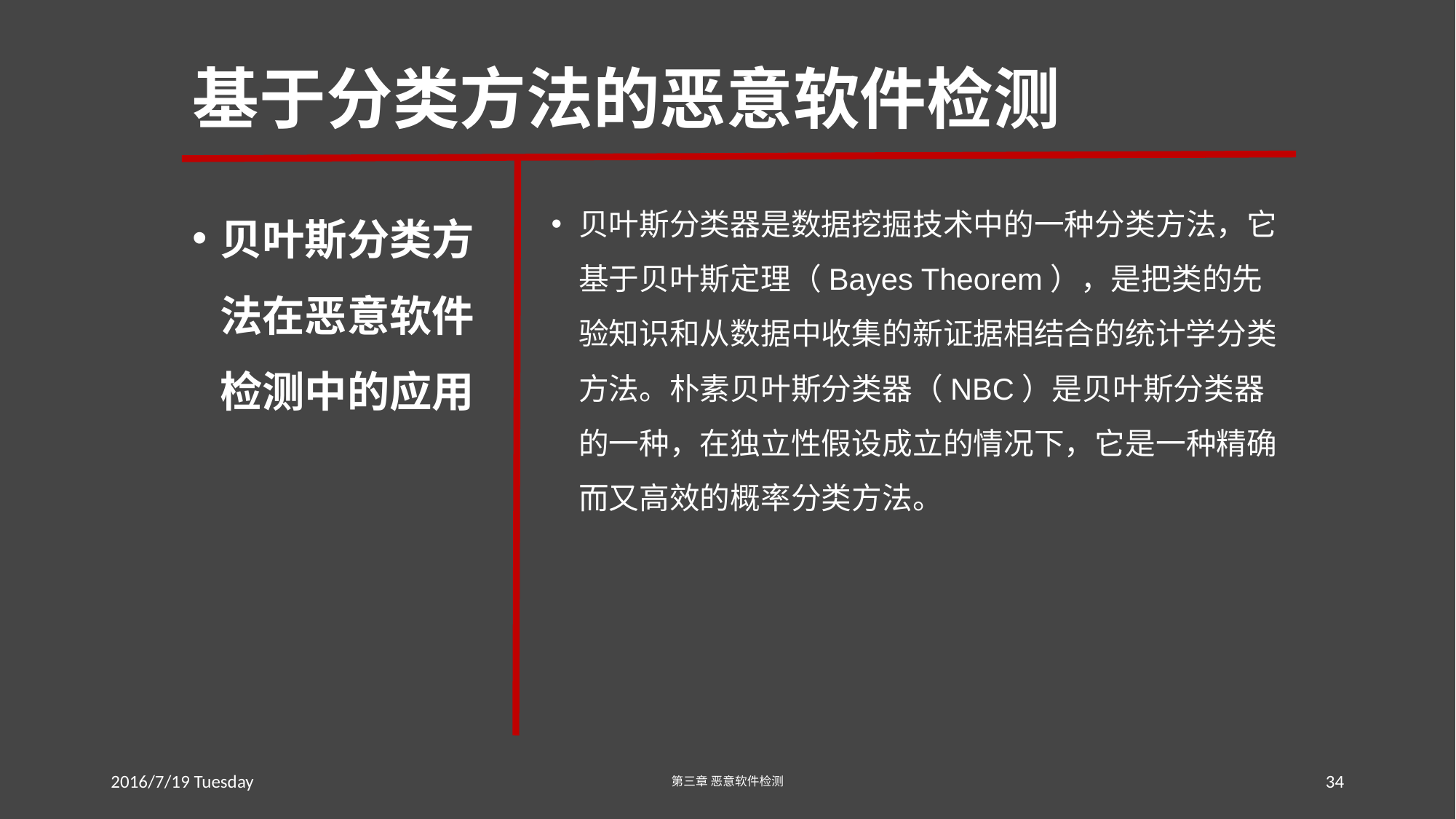

# 基于分类方法的恶意软件检测
贝叶斯分类方法在恶意软件检测中的应用
贝叶斯分类器是数据挖掘技术中的一种分类方法，它基于贝叶斯定理（Bayes Theorem），是把类的先验知识和从数据中收集的新证据相结合的统计学分类方法。朴素贝叶斯分类器（NBC）是贝叶斯分类器的一种，在独立性假设成立的情况下，它是一种精确而又高效的概率分类方法。
2016/7/19 Tuesday
第三章 恶意软件检测
34